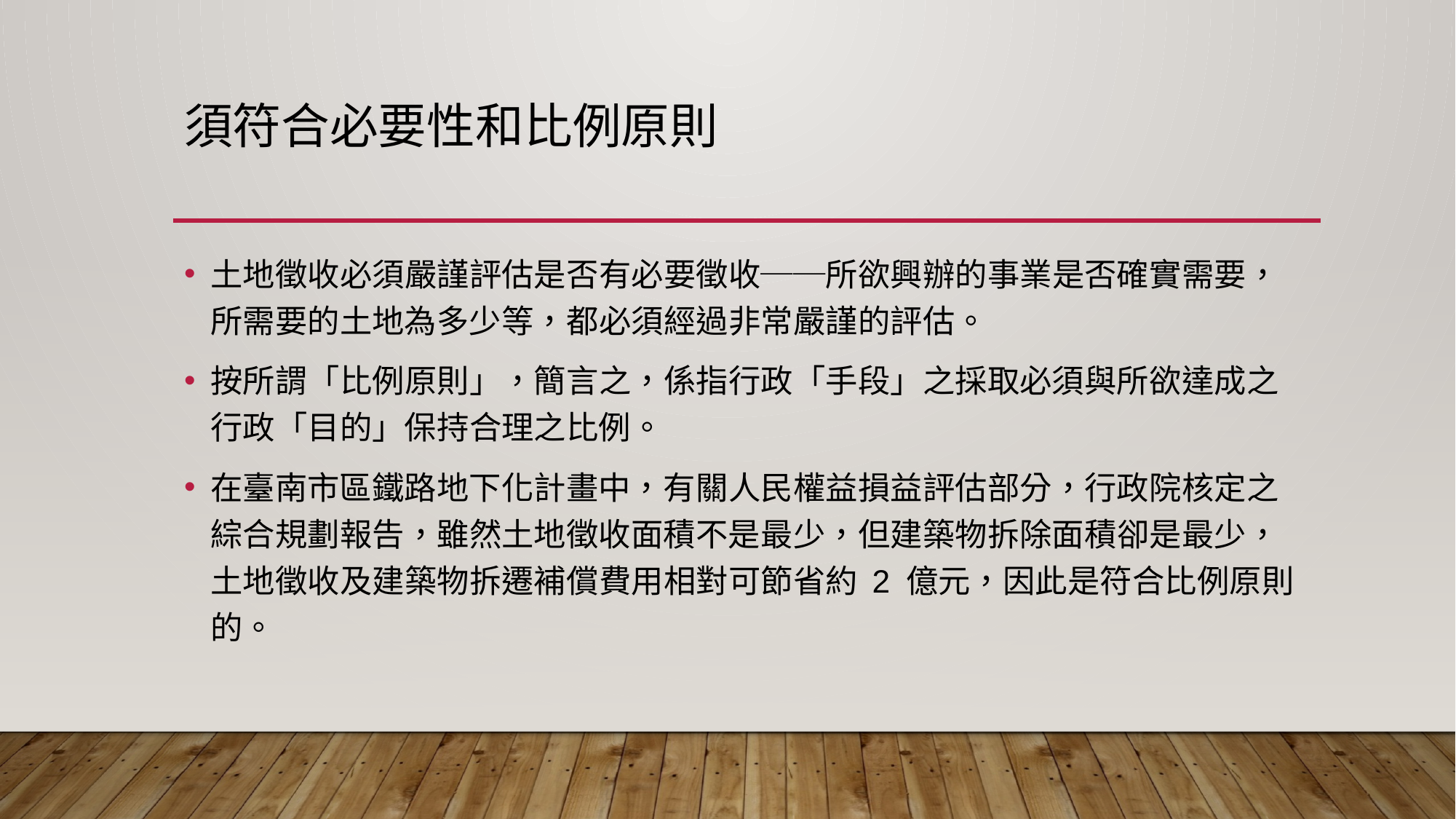

# 須符合必要性和比例原則
土地徵收必須嚴謹評估是否有必要徵收──所欲興辦的事業是否確實需要，所需要的土地為多少等，都必須經過非常嚴謹的評估。
按所謂「比例原則」，簡言之，係指行政「手段」之採取必須與所欲達成之行政「目的」保持合理之比例。
在臺南市區鐵路地下化計畫中，有關人民權益損益評估部分，行政院核定之綜合規劃報告，雖然土地徵收面積不是最少，但建築物拆除面積卻是最少，土地徵收及建築物拆遷補償費用相對可節省約 2 億元，因此是符合比例原則的。